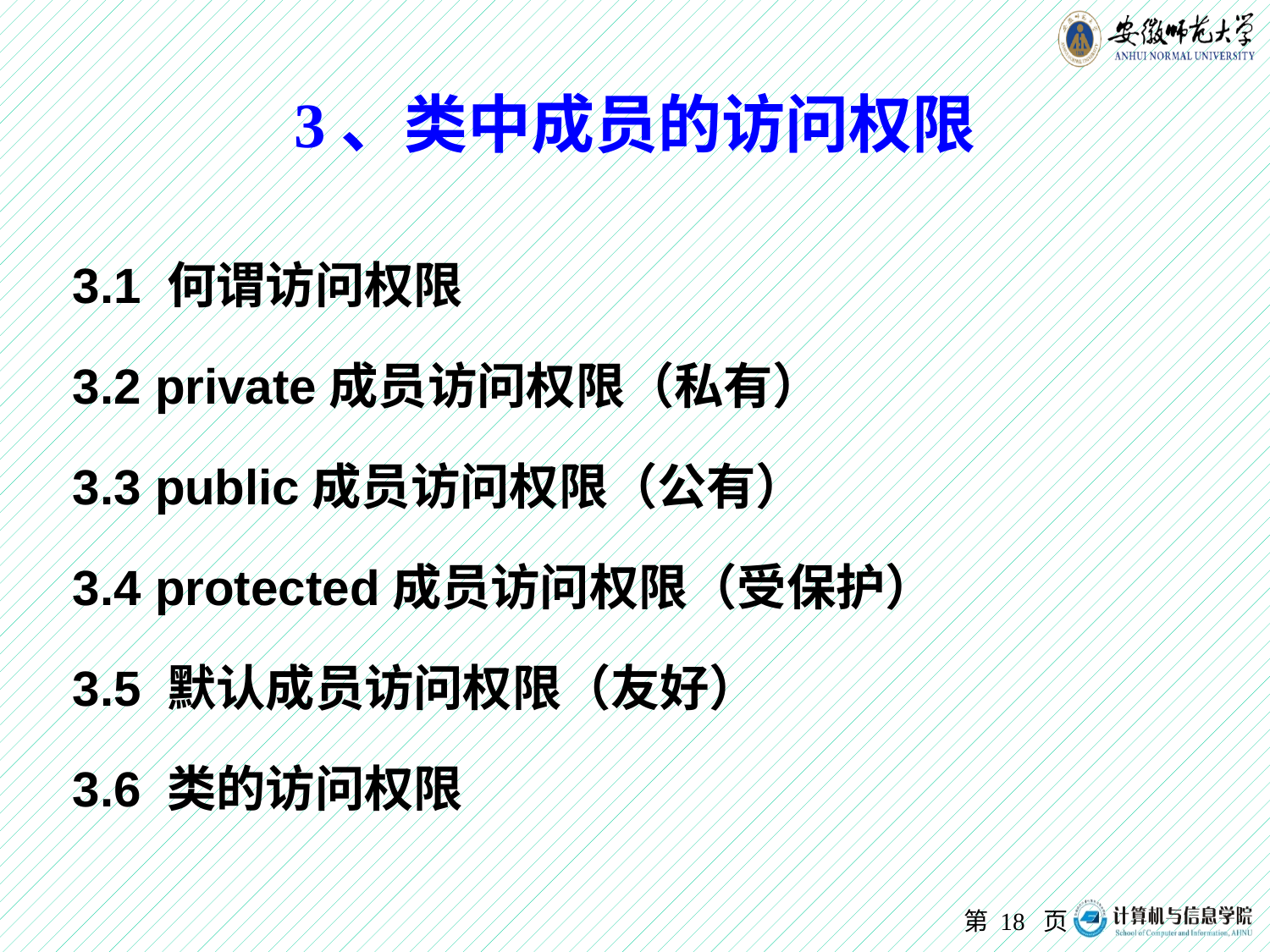

# 3、类中成员的访问权限
3.1 何谓访问权限
3.2 private成员访问权限（私有）
3.3 public成员访问权限（公有）
3.4 protected成员访问权限（受保护）
3.5 默认成员访问权限（友好）
3.6 类的访问权限

第 18  页